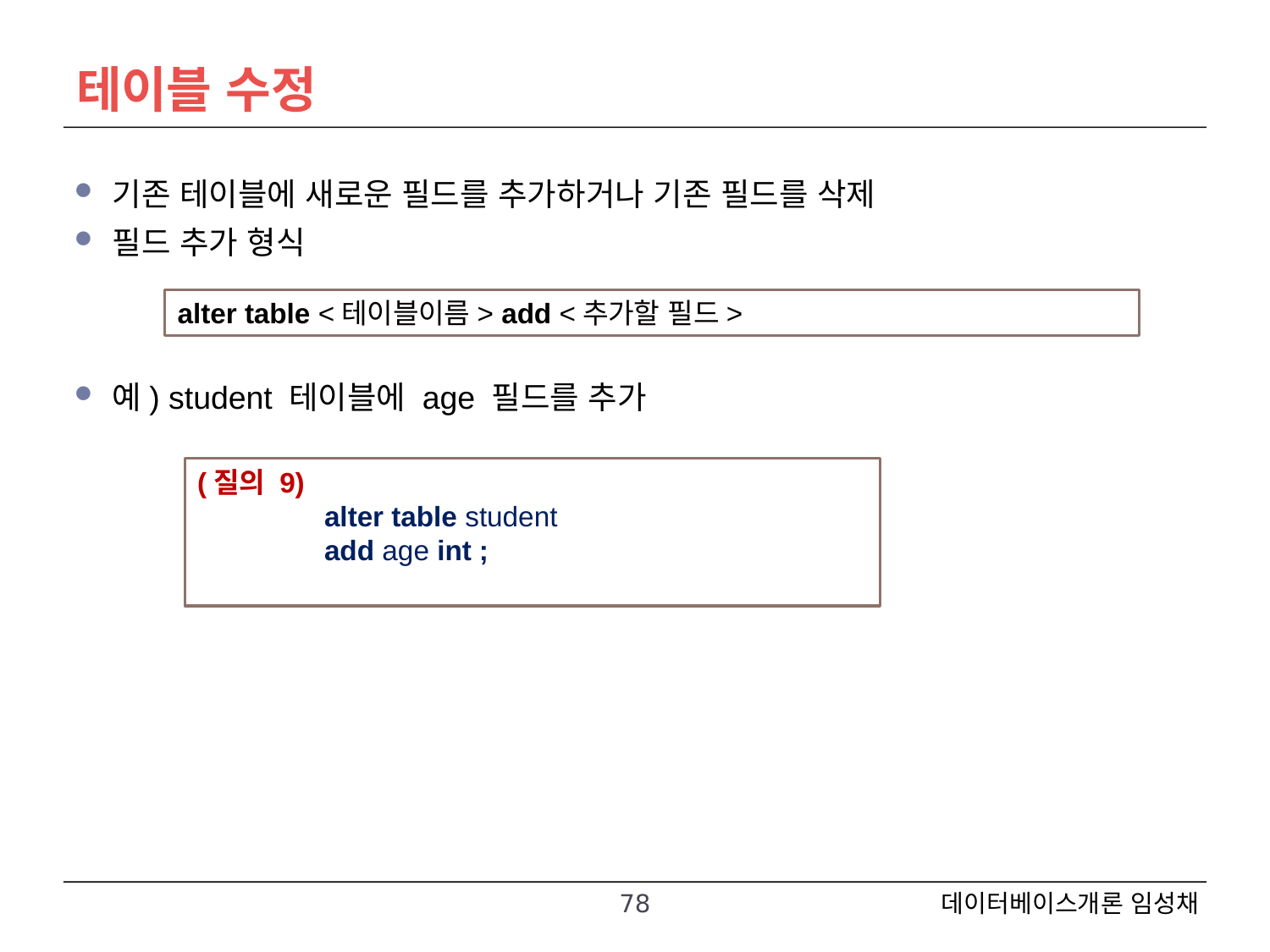

# 테이블 수정
기존 테이블에 새로운 필드를 추가하거나 기존 필드를 삭제
필드 추가 형식

예) student 테이블에 age 필드를 추가

alter table <테이블이름> add <추가할 필드>
(질의 9)
	alter table student
	add age int ;

78
데이터베이스개론 임성채